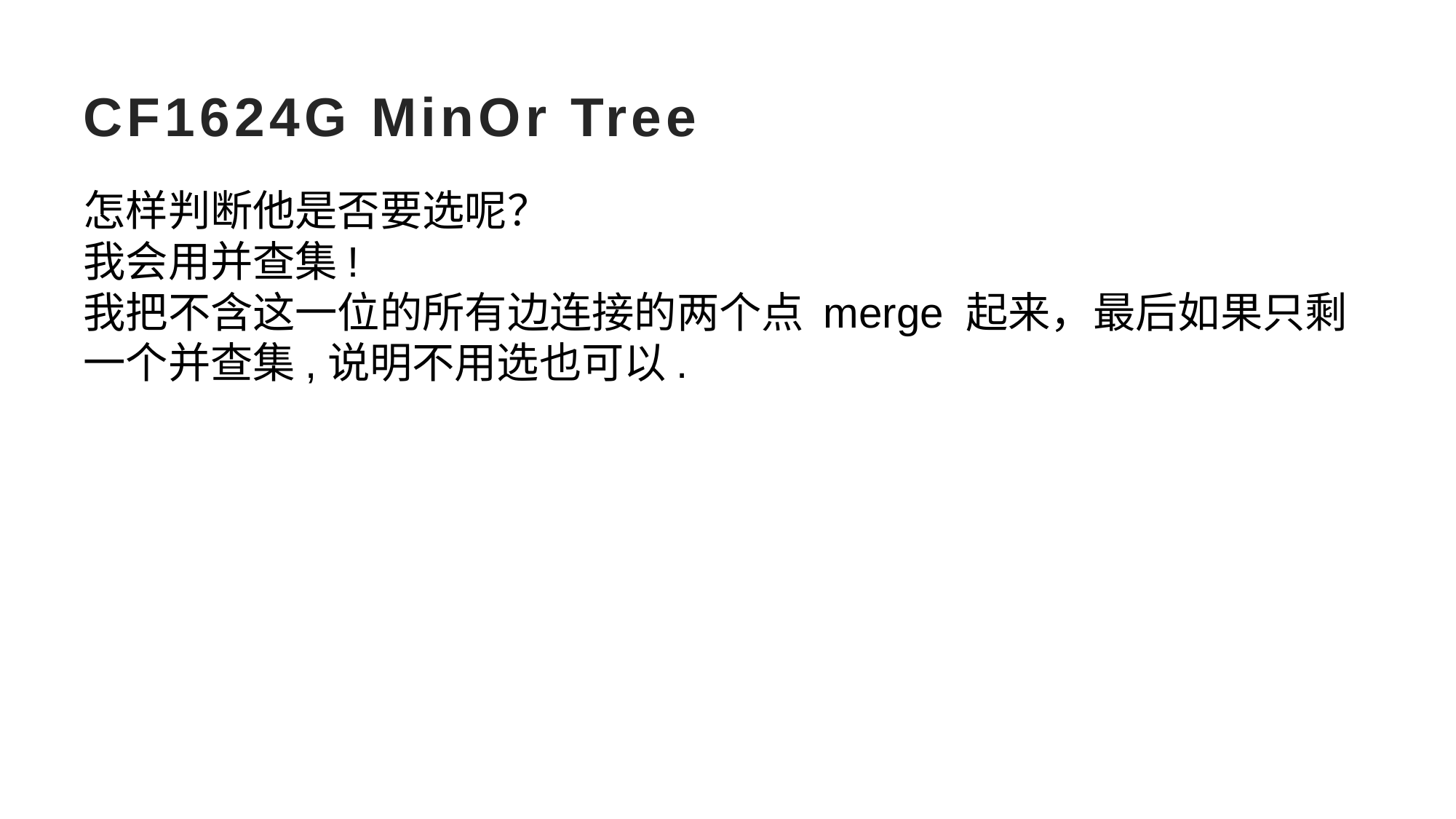

怎样判断他是否要选呢？
我会用并查集!
我把不含这一位的所有边连接的两个点 merge 起来，最后如果只剩一个并查集,说明不用选也可以.
# CF1624G MinOr Tree